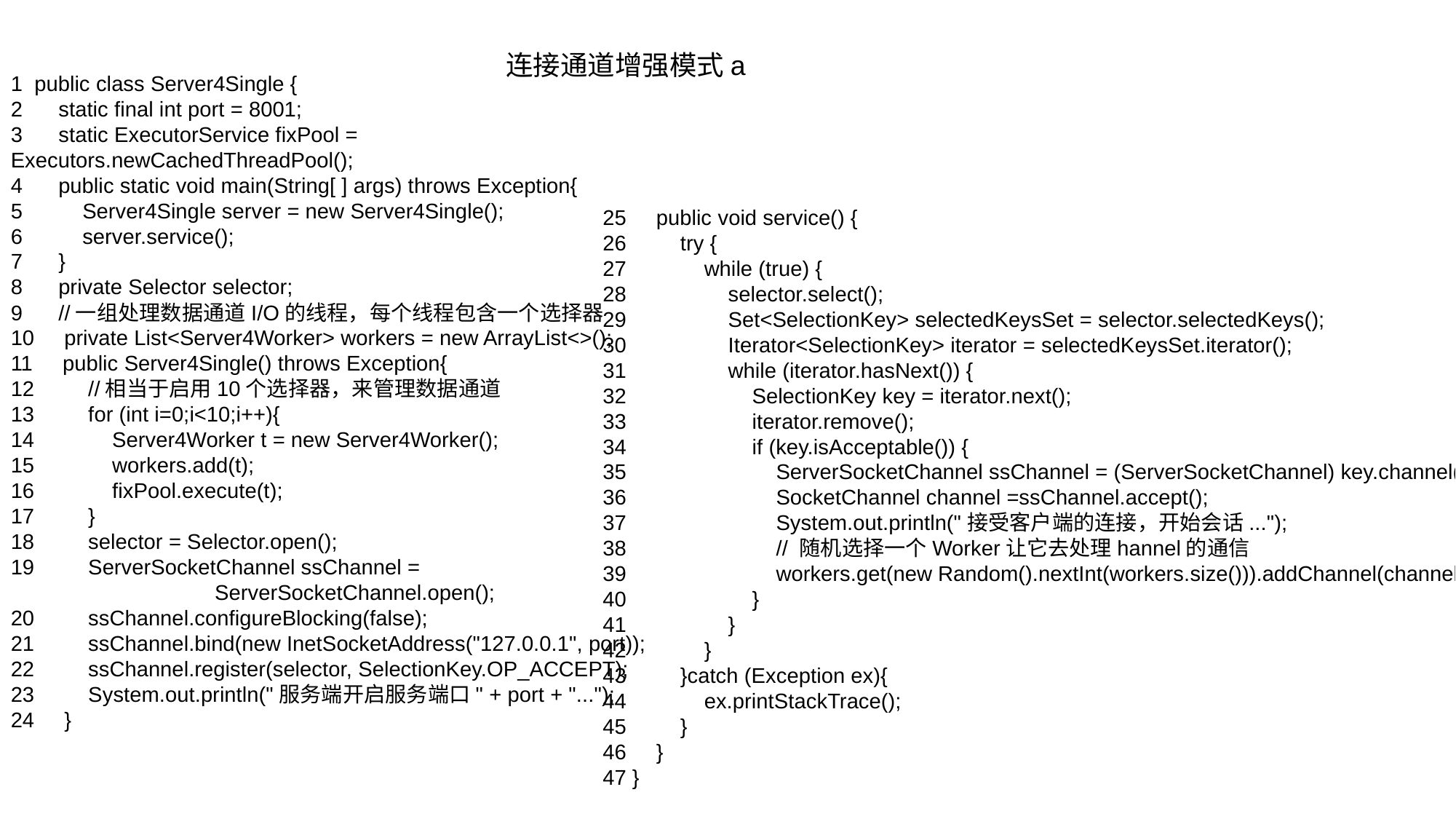

连接通道增强模式a
1  public class Server4Single {
2      static final int port = 8001;
3      static ExecutorService fixPool = Executors.newCachedThreadPool();
4      public static void main(String[ ] args) throws Exception{
5          Server4Single server = new Server4Single();
6          server.service();
7      }
8      private Selector selector;
9      //一组处理数据通道I/O的线程，每个线程包含一个选择器
10     private List<Server4Worker> workers = new ArrayList<>();
11     public Server4Single() throws Exception{
12         //相当于启用10个选择器，来管理数据通道
13         for (int i=0;i<10;i++){
14             Server4Worker t = new Server4Worker();
15             workers.add(t);
16             fixPool.execute(t);
17         }
18         selector = Selector.open();
19         ServerSocketChannel ssChannel =
                                  ServerSocketChannel.open();
20         ssChannel.configureBlocking(false);
21         ssChannel.bind(new InetSocketAddress("127.0.0.1", port));
22         ssChannel.register(selector, SelectionKey.OP_ACCEPT);
23         System.out.println("服务端开启服务端口" + port + "...");
24     }
25     public void service() {
26         try {
27             while (true) {
28                 selector.select();
29                 Set<SelectionKey> selectedKeysSet = selector.selectedKeys();
30                 Iterator<SelectionKey> iterator = selectedKeysSet.iterator();
31                 while (iterator.hasNext()) {
32                     SelectionKey key = iterator.next();
33                     iterator.remove();
34                     if (key.isAcceptable()) {
35                         ServerSocketChannel ssChannel = (ServerSocketChannel) key.channel();
36                         SocketChannel channel =ssChannel.accept();
37                         System.out.println("接受客户端的连接，开始会话...");
38                         // 随机选择一个Worker让它去处理hannel的通信
39                         workers.get(new Random().nextInt(workers.size())).addChannel(channel);
40                     }
41                 }
42             }
43         }catch (Exception ex){
44             ex.printStackTrace();
45         }
46     }
47 }